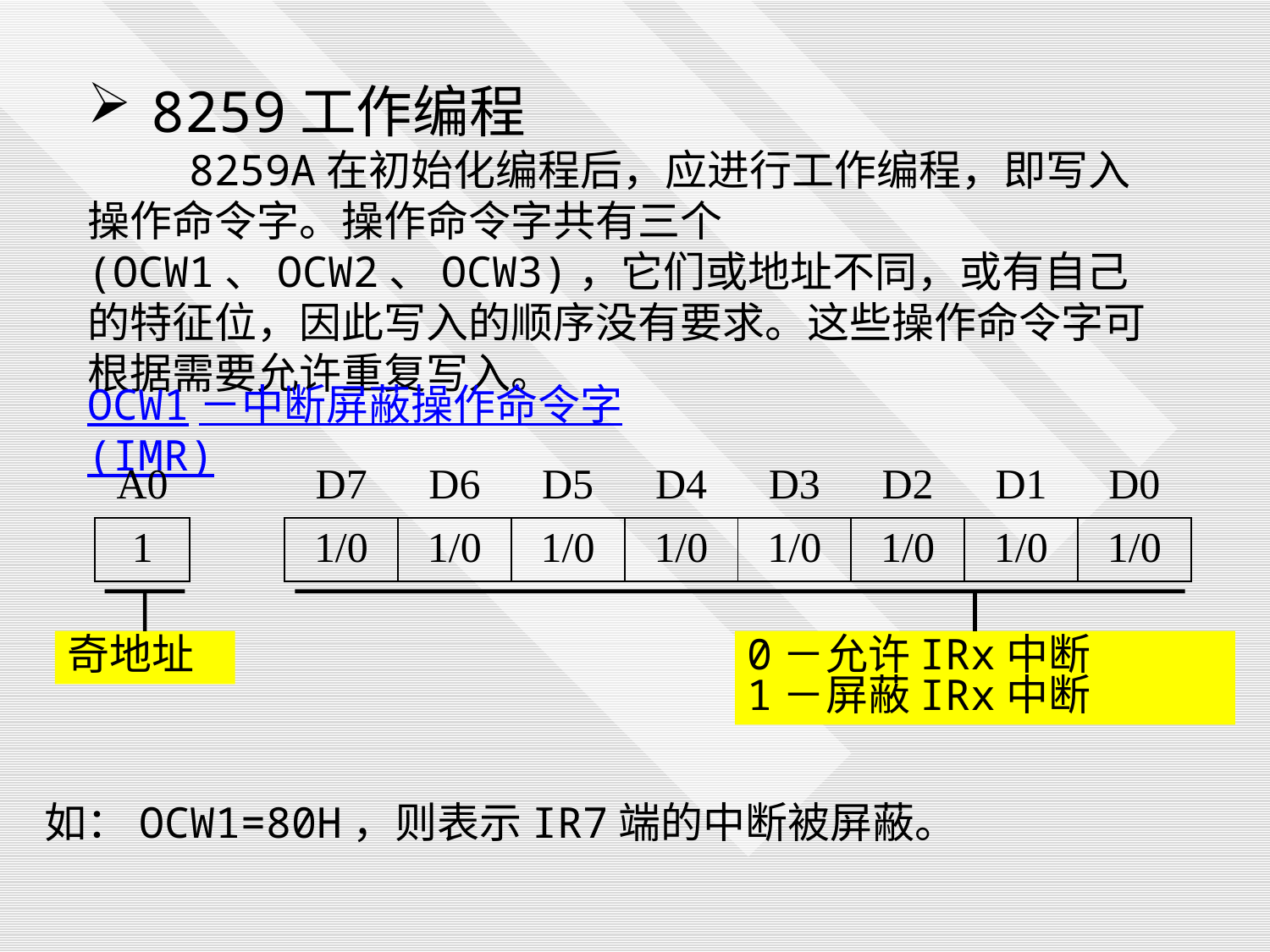

8259工作编程
    8259A在初始化编程后，应进行工作编程，即写入操作命令字。操作命令字共有三个(OCW1、OCW2、OCW3)，它们或地址不同，或有自己的特征位，因此写入的顺序没有要求。这些操作命令字可根据需要允许重复写入。
OCW1－中断屏蔽操作命令字(IMR)
| A0 |  | D7 | D6 | D5 | D4 | D3 | D2 | D1 | D0 |
| --- | --- | --- | --- | --- | --- | --- | --- | --- | --- |
| 1 |  | 1/0 | 1/0 | 1/0 | 1/0 | 1/0 | 1/0 | 1/0 | 1/0 |

奇地址
0－允许IRx中断
1－屏蔽IRx中断
如：OCW1=80H，则表示IR7端的中断被屏蔽。